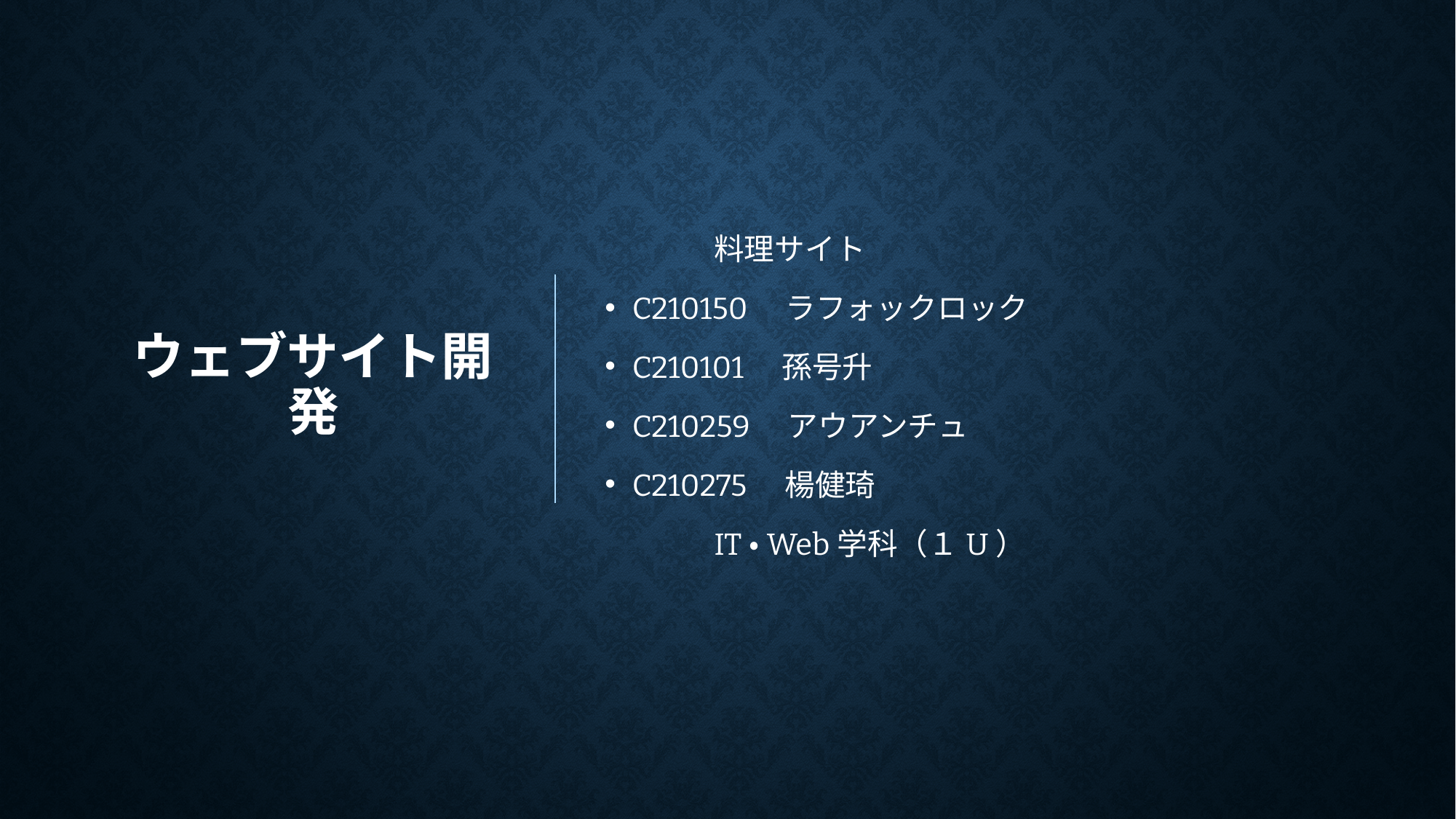

# ウェブサイト開発
	料理サイト
C210150　ラフォックロック
C210101　孫号升
C210259　アウアンチュ
C210275　楊健琦
	IT・Web学科（１U）